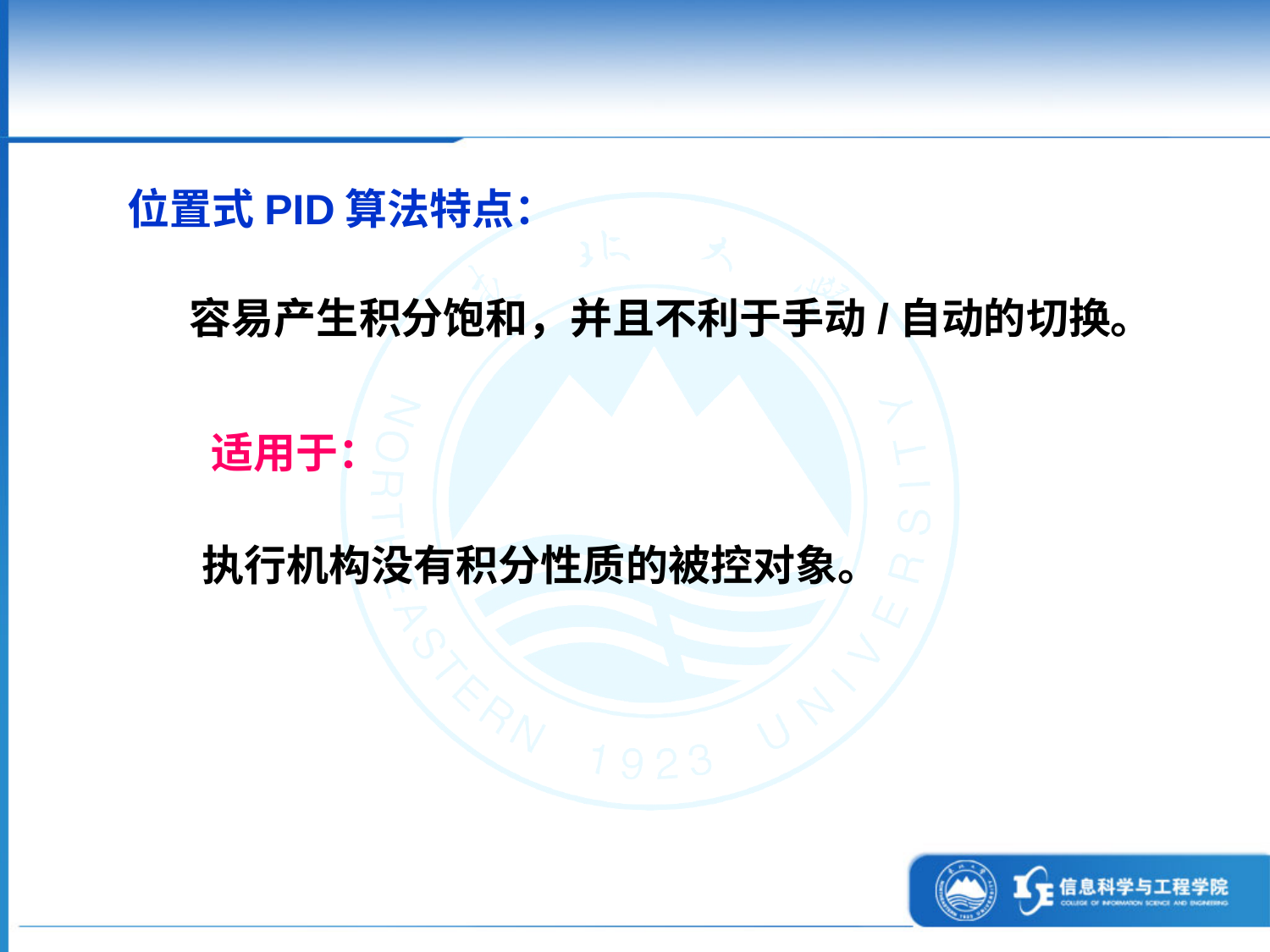

位置式PID算法特点：
容易产生积分饱和，并且不利于手动/自动的切换。
适用于：
执行机构没有积分性质的被控对象。